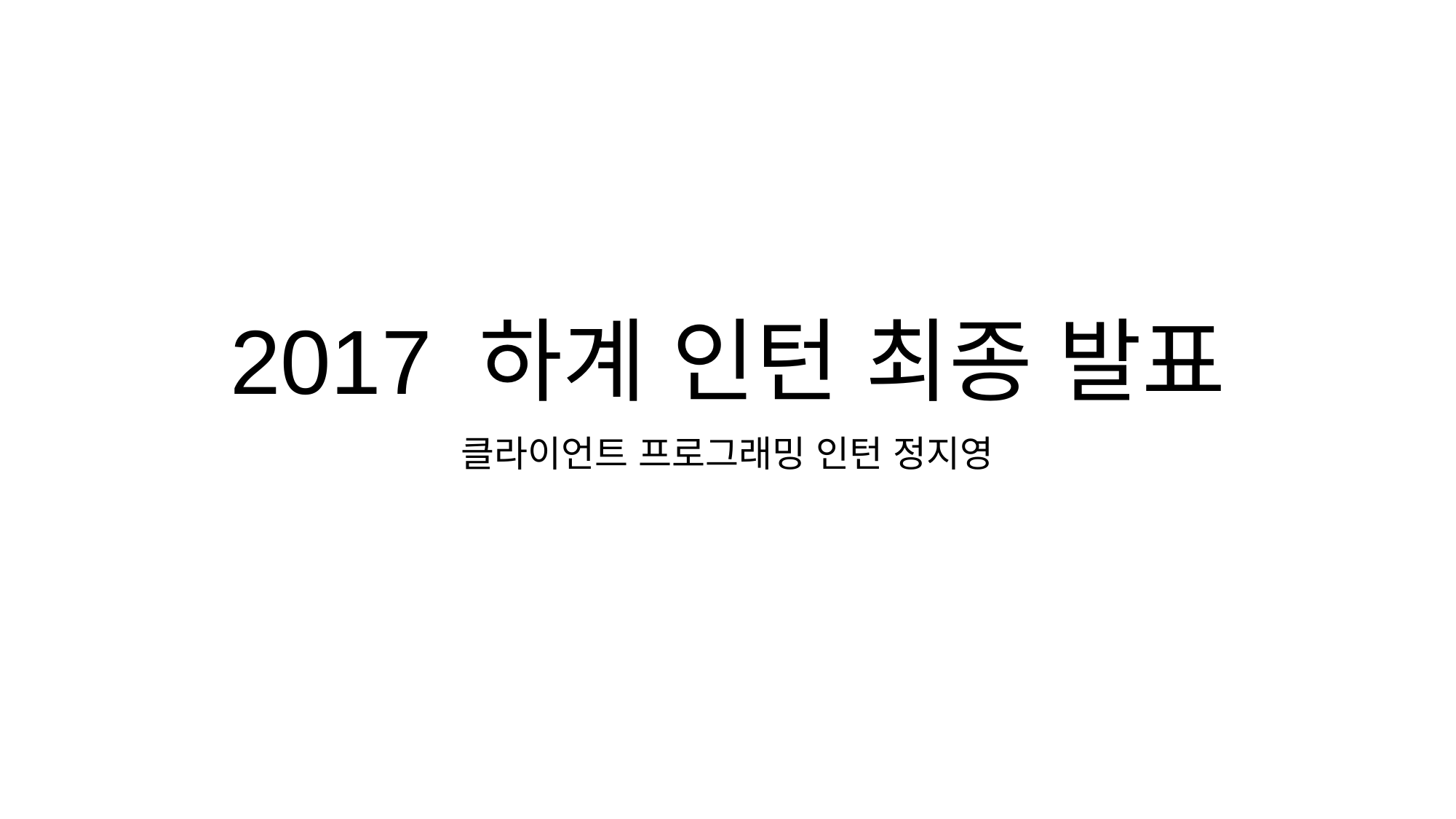

# 2017 하계 인턴 최종 발표
클라이언트 프로그래밍 인턴 정지영